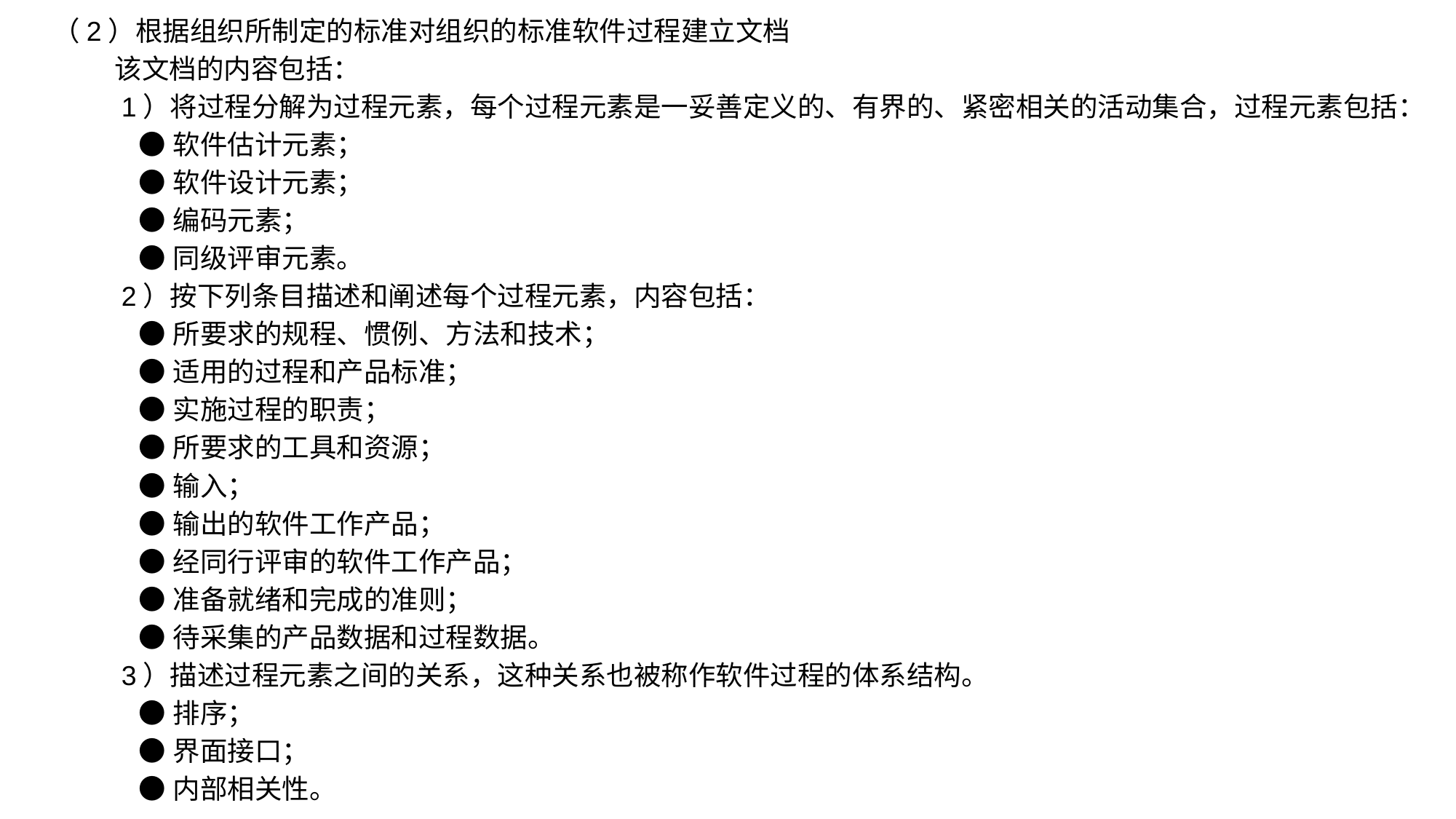

（2）根据组织所制定的标准对组织的标准软件过程建立文档
         该文档的内容包括：
         1）将过程分解为过程元素，每个过程元素是一妥善定义的、有界的、紧密相关的活动集合，过程元素包括：
              ●软件估计元素；
              ●软件设计元素；
              ●编码元素；
              ●同级评审元素。
         2）按下列条目描述和阐述每个过程元素，内容包括：
              ●所要求的规程、惯例、方法和技术；
              ●适用的过程和产品标准；
              ●实施过程的职责；
              ●所要求的工具和资源；
              ●输入；
              ●输出的软件工作产品；
              ●经同行评审的软件工作产品；
              ●准备就绪和完成的准则；
              ●待采集的产品数据和过程数据。
         3）描述过程元素之间的关系，这种关系也被称作软件过程的体系结构。
              ●排序；
              ●界面接口；
              ●内部相关性。